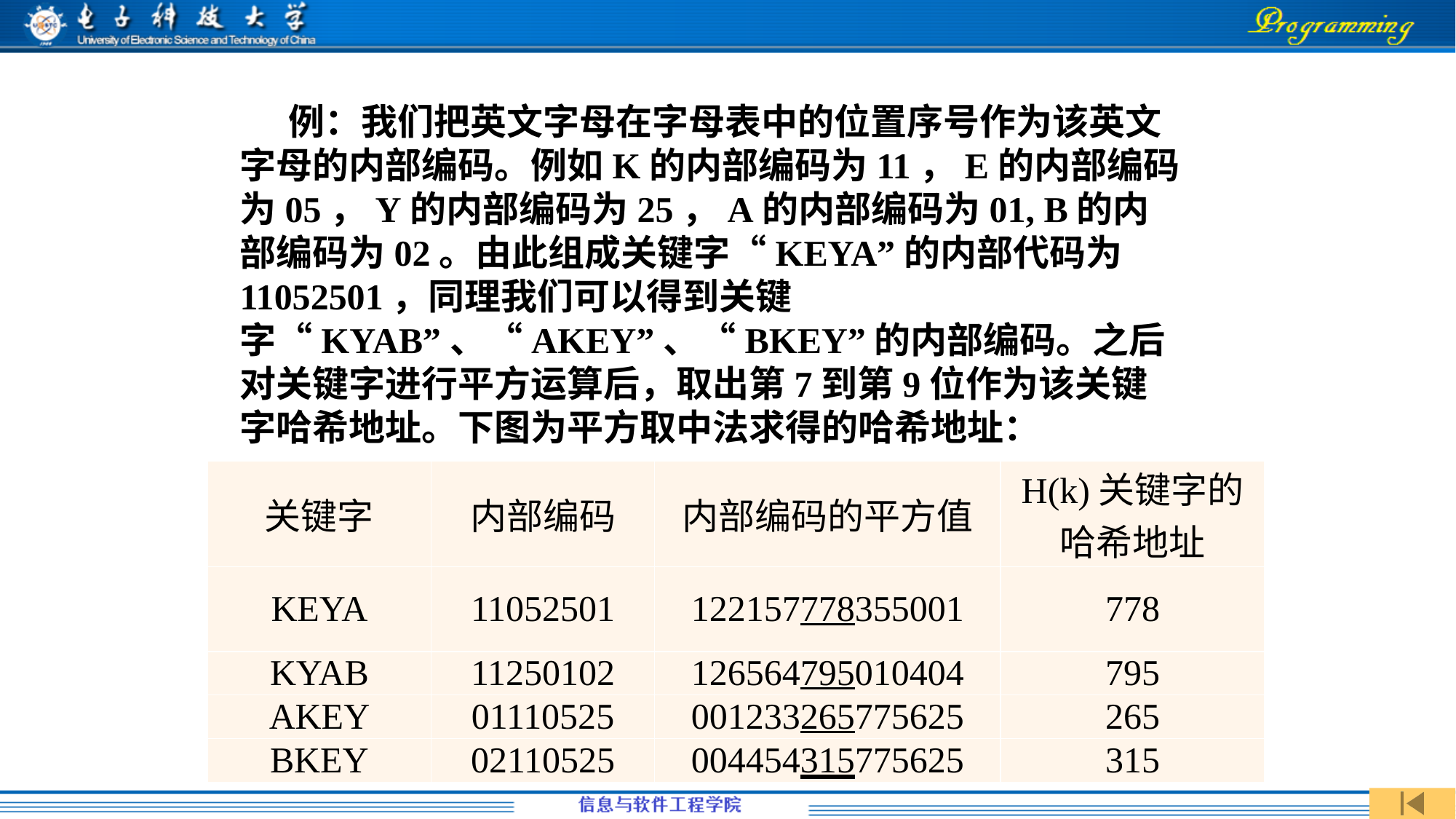

例：我们把英文字母在字母表中的位置序号作为该英文字母的内部编码。例如K的内部编码为11，E的内部编码为05，Y的内部编码为25，A的内部编码为01, B的内部编码为02。由此组成关键字“KEYA”的内部代码为11052501，同理我们可以得到关键字“KYAB”、“AKEY”、“BKEY”的内部编码。之后对关键字进行平方运算后，取出第7到第9位作为该关键字哈希地址。下图为平方取中法求得的哈希地址：
| 关键字 | 内部编码 | 内部编码的平方值 | H(k)关键字的哈希地址 |
| --- | --- | --- | --- |
| KEYA | 11052501 | 122157778355001 | 778 |
| KYAB | 11250102 | 126564795010404 | 795 |
| AKEY | 01110525 | 001233265775625 | 265 |
| BKEY | 02110525 | 004454315775625 | 315 |